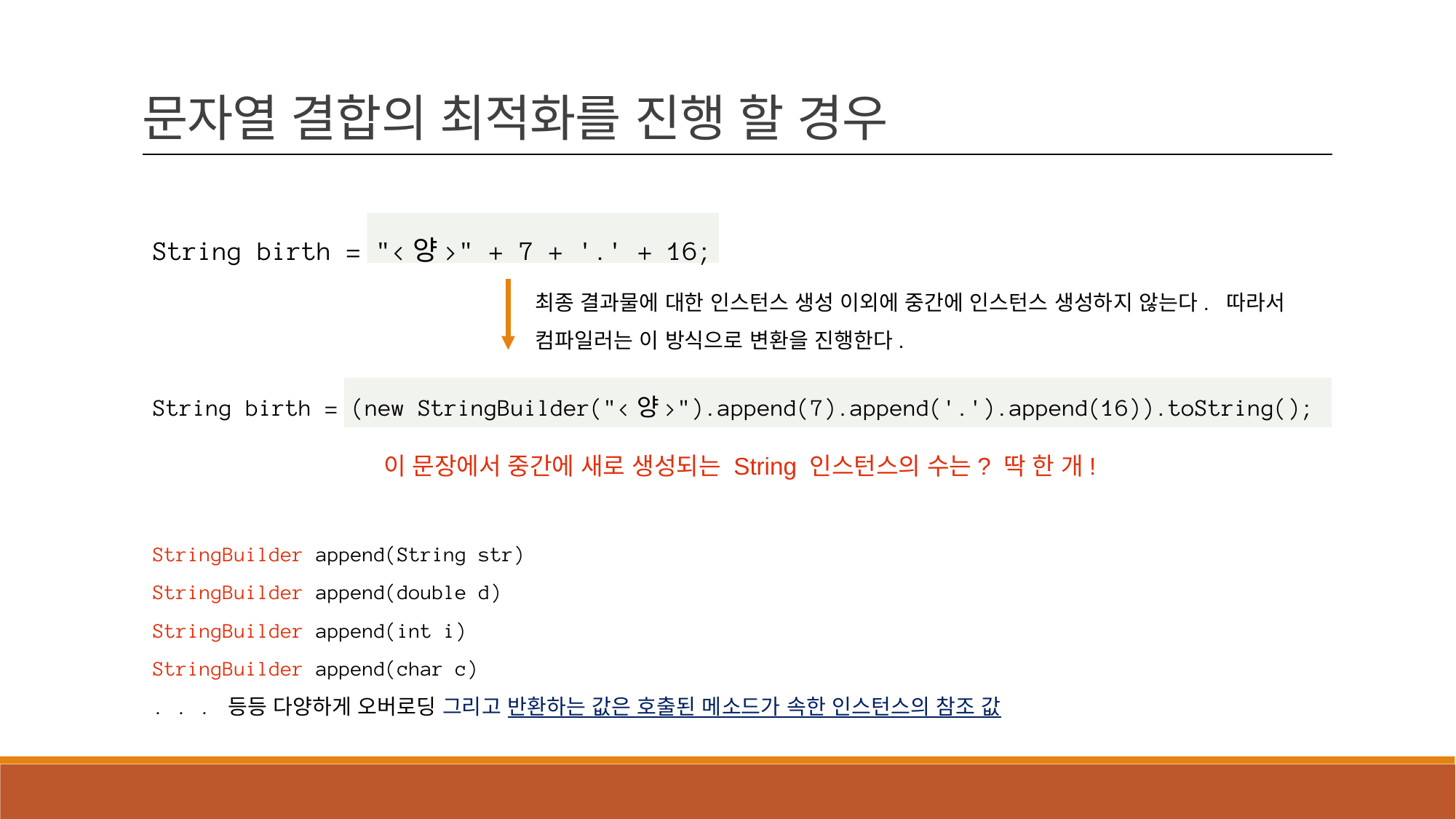

문자열 결합의 최적화를 진행 할 경우
String birth = "<양>" + 7 + '.' + 16;

최종 결과물에 대한 인스턴스 생성 이외에 중간에 인스턴스 생성하지 않는다.  따라서 컴파일러는 이 방식으로 변환을 진행한다.
String birth = (new StringBuilder("<양>").append(7).append('.').append(16)).toString();

이 문장에서 중간에 새로 생성되는 String 인스턴스의 수는? 딱 한 개!
StringBuilder append(String str)
StringBuilder append(double d)
StringBuilder append(int i)
StringBuilder append(char c)
. . . 등등 다양하게 오버로딩 그리고 반환하는 값은 호출된 메소드가 속한 인스턴스의 참조 값